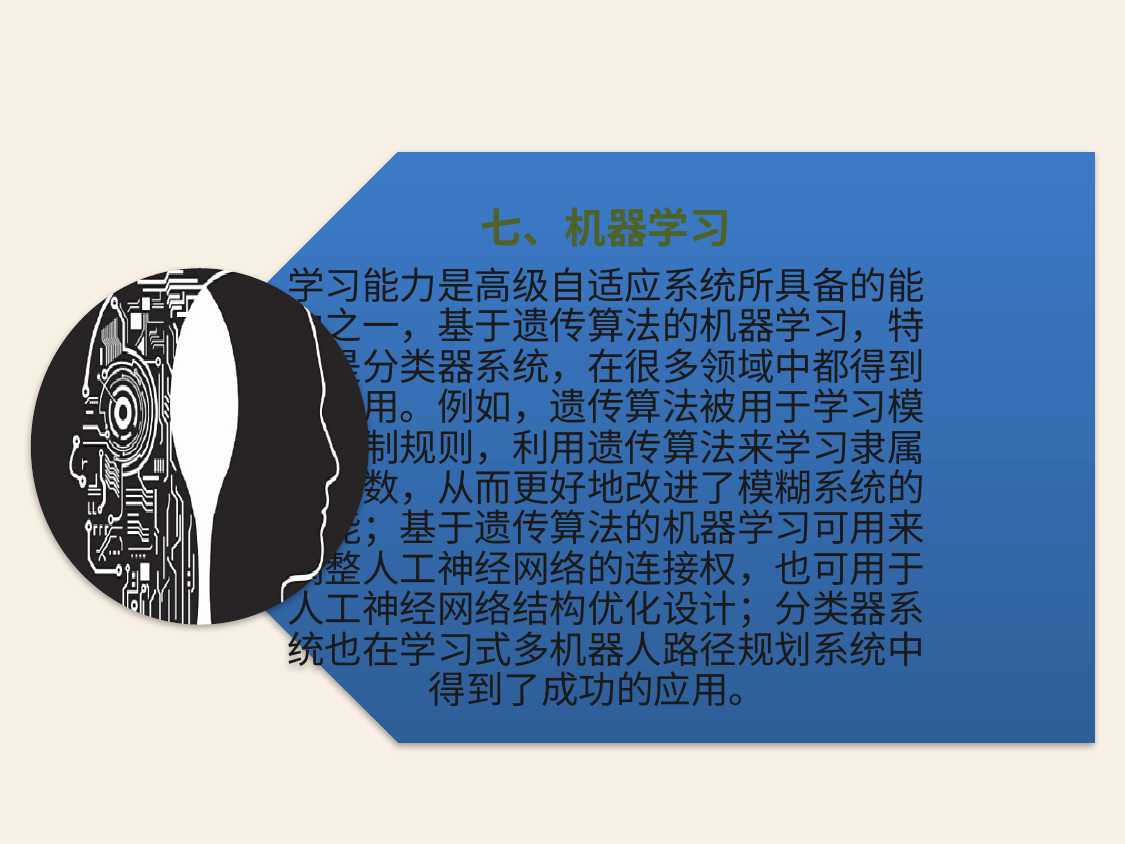

七、机器学习
学习能力是高级自适应系统所具备的能力之一，基于遗传算法的机器学习，特别是分类器系统，在很多领域中都得到了应用。例如，遗传算法被用于学习模糊控制规则，利用遗传算法来学习隶属度函数，从而更好地改进了模糊系统的性能；基于遗传算法的机器学习可用来调整人工神经网络的连接权，也可用于人工神经网络结构优化设计；分类器系统也在学习式多机器人路径规划系统中得到了成功的应用。